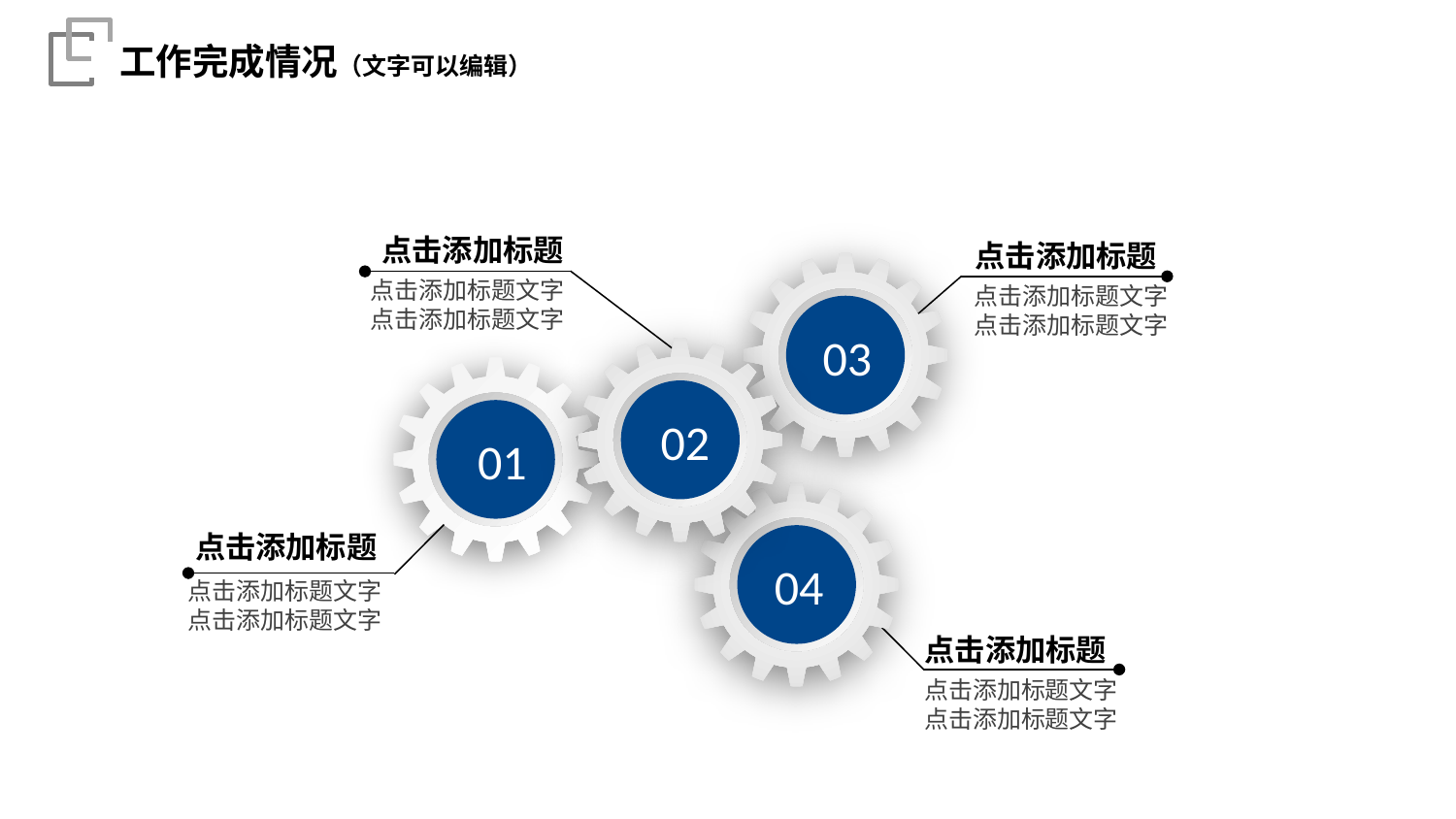

工作完成情况（文字可以编辑）
点击添加标题
点击添加标题

03
点击添加标题文字
点击添加标题文字
点击添加标题文字
点击添加标题文字

02

01

04
点击添加标题
点击添加标题文字
点击添加标题文字
点击添加标题
点击添加标题文字
点击添加标题文字